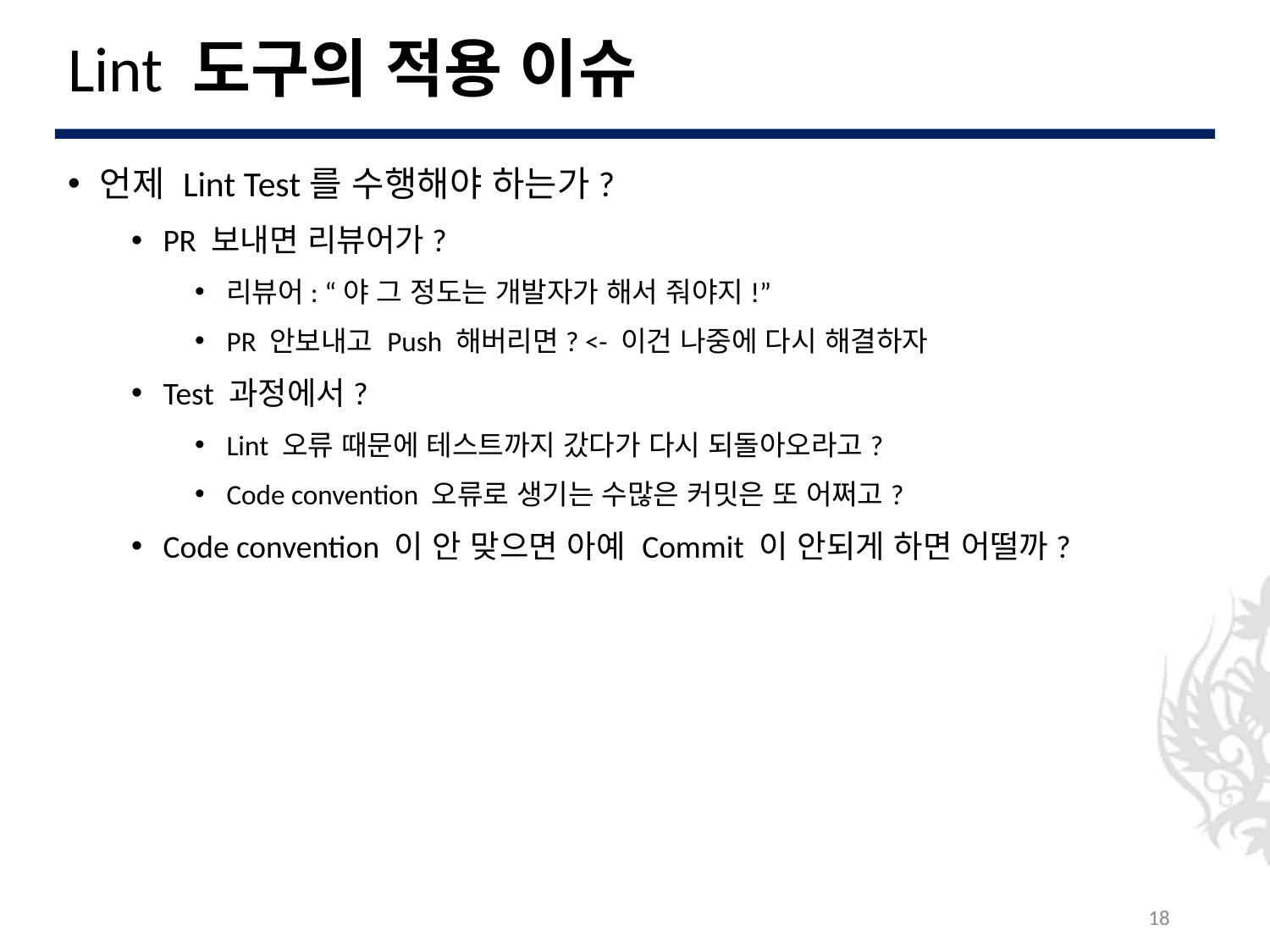

# Lint 도구의 적용 이슈
언제 Lint Test를 수행해야 하는가?
PR 보내면 리뷰어가?
리뷰어: “야 그 정도는 개발자가 해서 줘야지!”
PR 안보내고 Push 해버리면? <- 이건 나중에 다시 해결하자
Test 과정에서?
Lint 오류 때문에 테스트까지 갔다가 다시 되돌아오라고?
Code convention 오류로 생기는 수많은 커밋은 또 어쩌고?
Code convention 이 안 맞으면 아예 Commit 이 안되게 하면 어떨까?
18